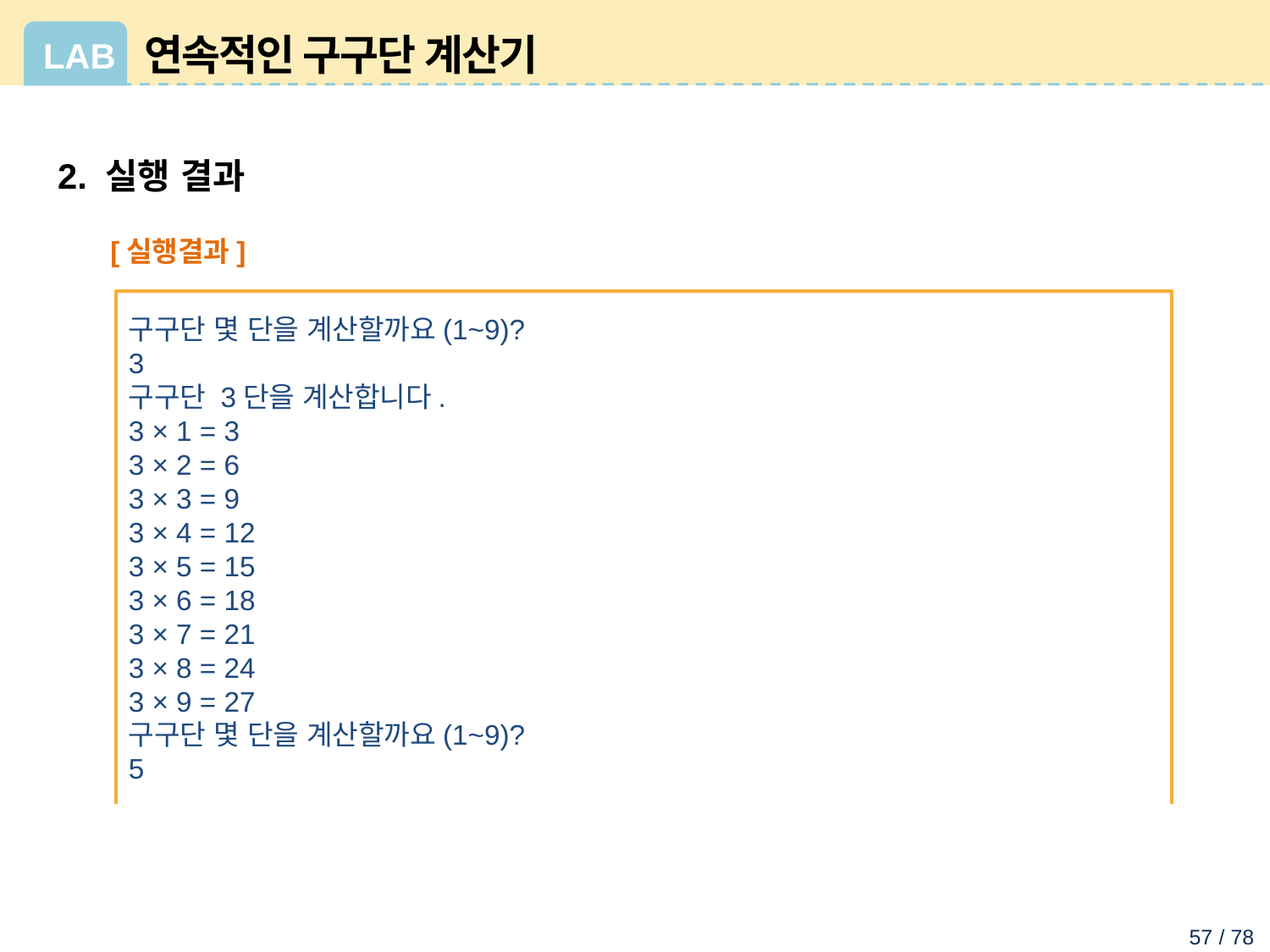

# 연속적인 구구단 계산기
2. 실행 결과

[실행결과]
구구단 몇 단을 계산할까요(1~9)?
3
구구단 3단을 계산합니다.
3 × 1 = 3
3 × 2 = 6
3 × 3 = 9
3 × 4 = 12
3 × 5 = 15
3 × 6 = 18
3 × 7 = 21
3 × 8 = 24
3 × 9 = 27
구구단 몇 단을 계산할까요(1~9)?
5